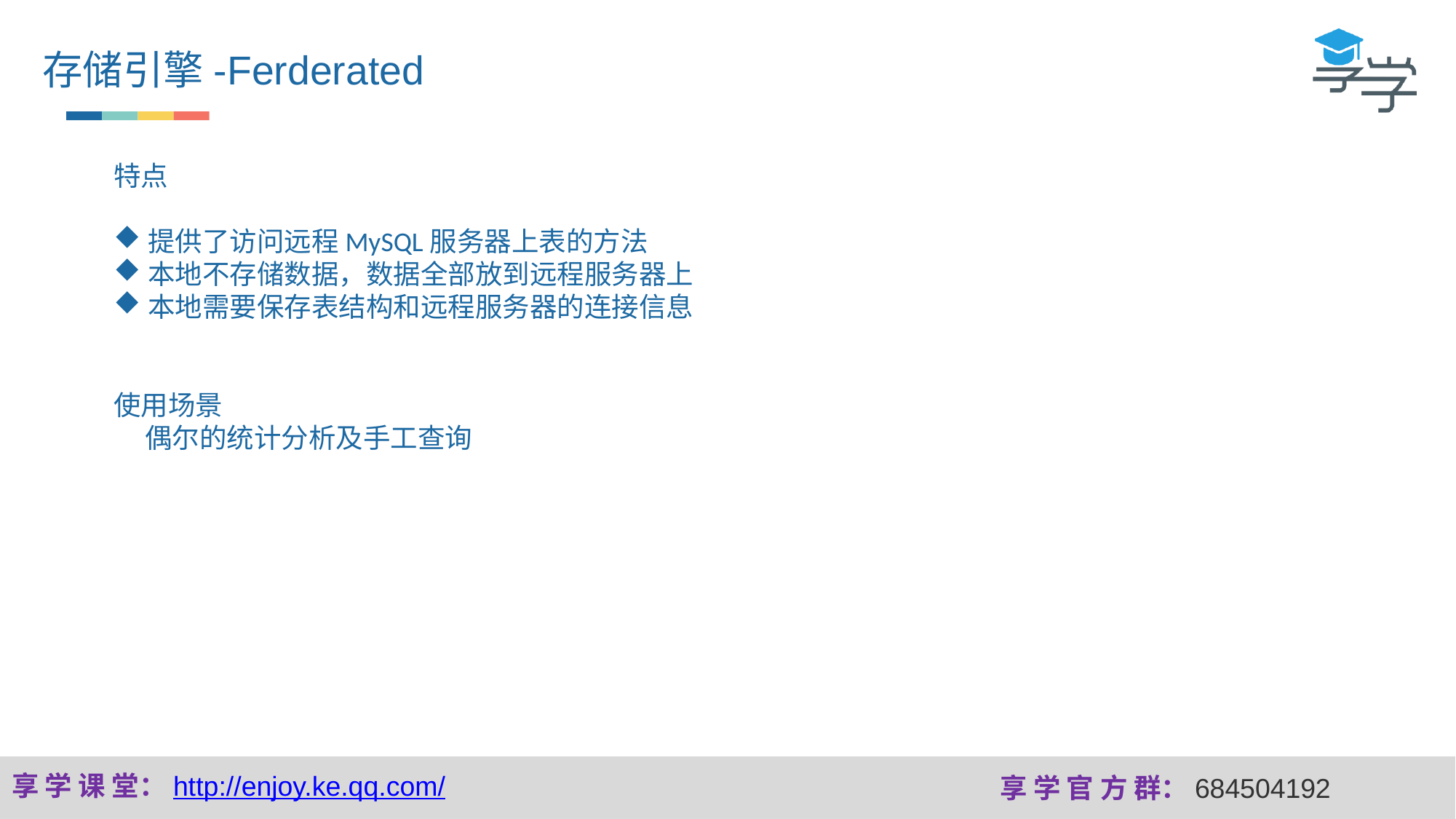

存储引擎-Ferderated

特点

提供了访问远程MySQL服务器上表的方法
本地不存储数据，数据全部放到远程服务器上
本地需要保存表结构和远程服务器的连接信息

使用场景
    偶尔的统计分析及手工查询